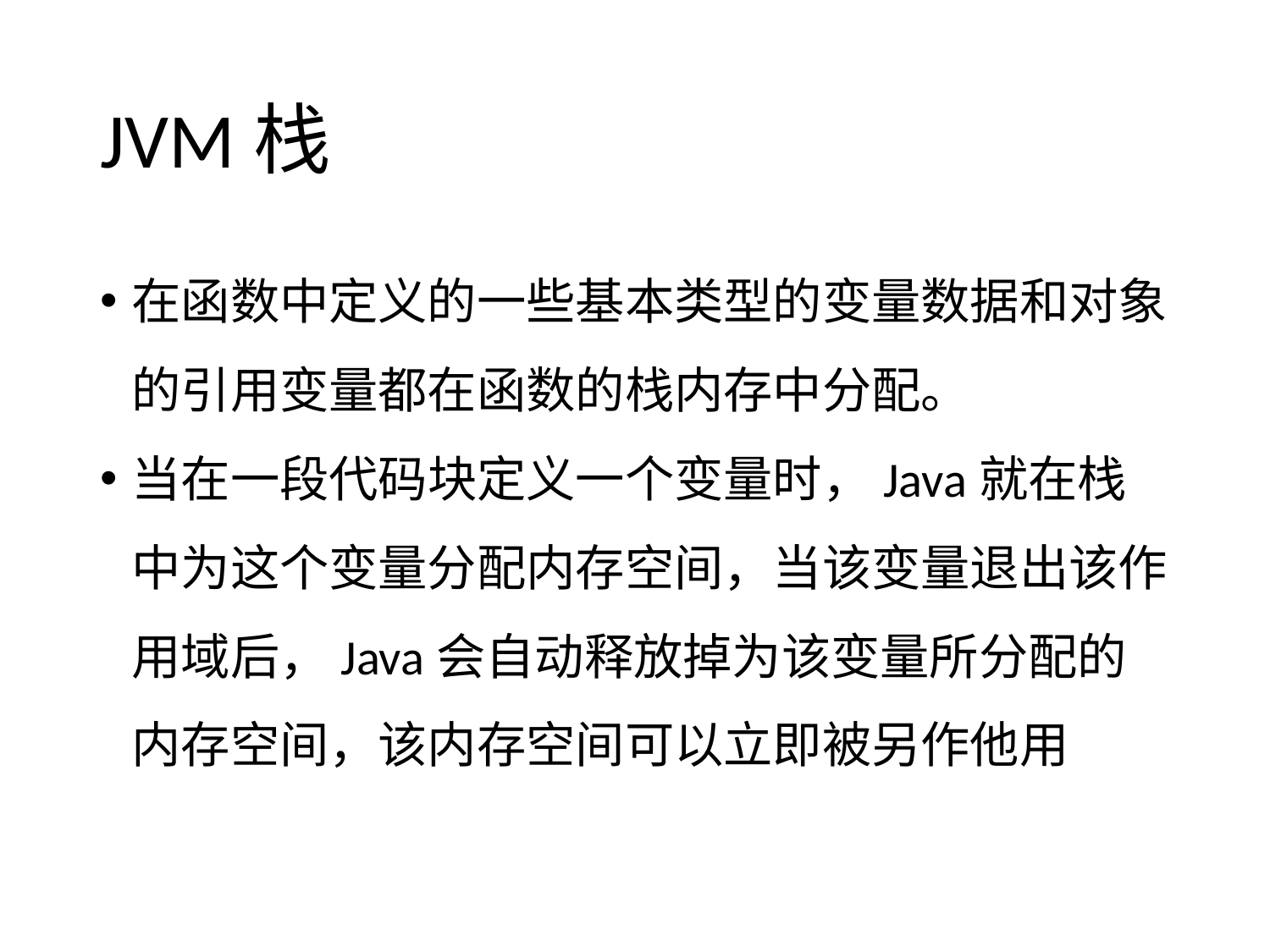

# JVM栈
在函数中定义的一些基本类型的变量数据和对象的引用变量都在函数的栈内存中分配。
当在一段代码块定义一个变量时，Java就在栈中为这个变量分配内存空间，当该变量退出该作用域后，Java会自动释放掉为该变量所分配的内存空间，该内存空间可以立即被另作他用